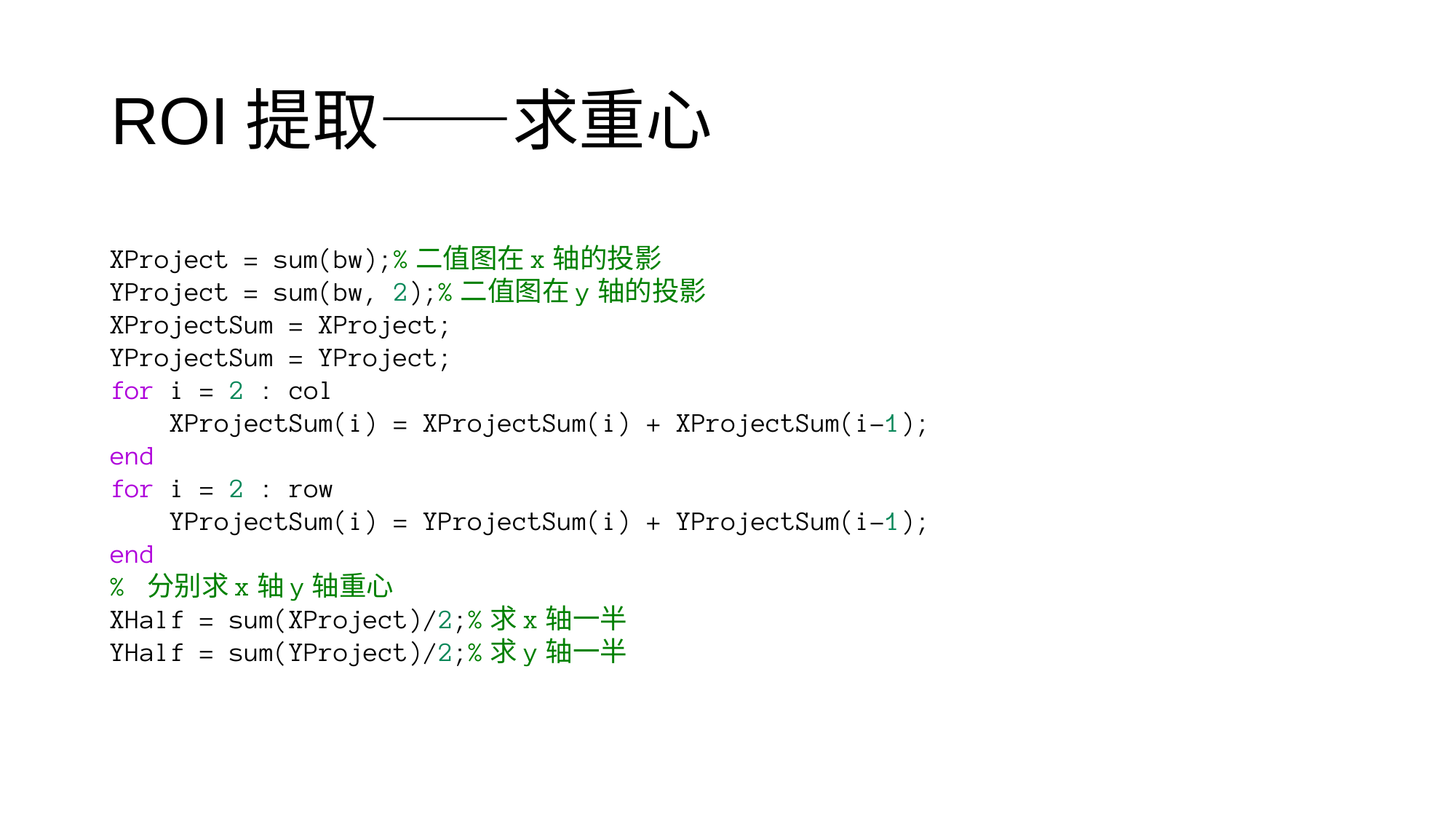

# ROI提取——求重心
XProject = sum(bw);%二值图在x轴的投影
YProject = sum(bw, 2);%二值图在y轴的投影
XProjectSum = XProject;
YProjectSum = YProject;
for i = 2 : col
    XProjectSum(i) = XProjectSum(i) + XProjectSum(i-1);
end
for i = 2 : row
    YProjectSum(i) = YProjectSum(i) + YProjectSum(i-1);
end
% 分别求x轴y轴重心
XHalf = sum(XProject)/2;%求x轴一半
YHalf = sum(YProject)/2;%求y轴一半